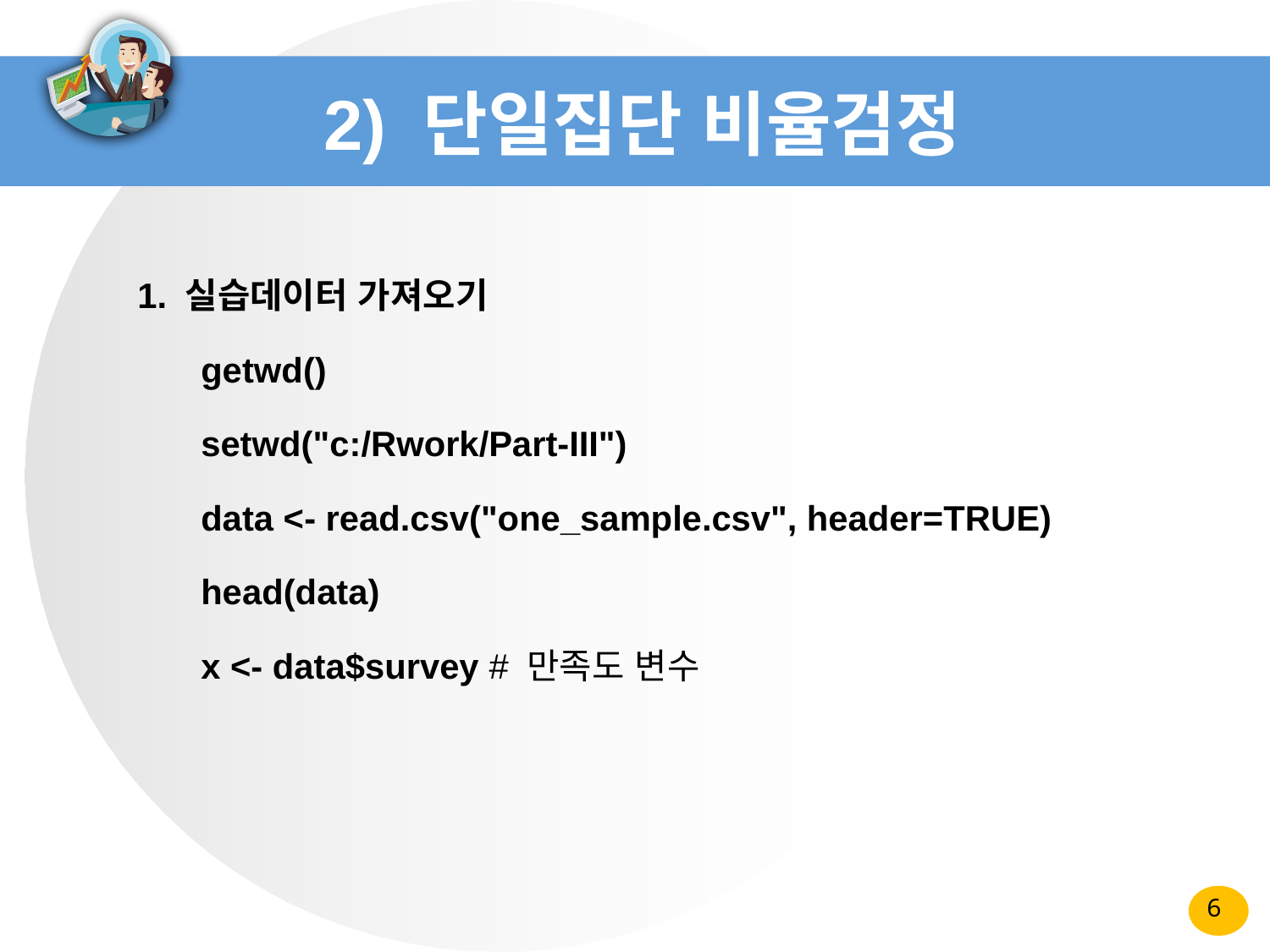

# 2) 단일집단 비율검정
1. 실습데이터 가져오기
getwd()
setwd("c:/Rwork/Part-III")
data <- read.csv("one_sample.csv", header=TRUE)
head(data)
x <- data$survey # 만족도 변수

6